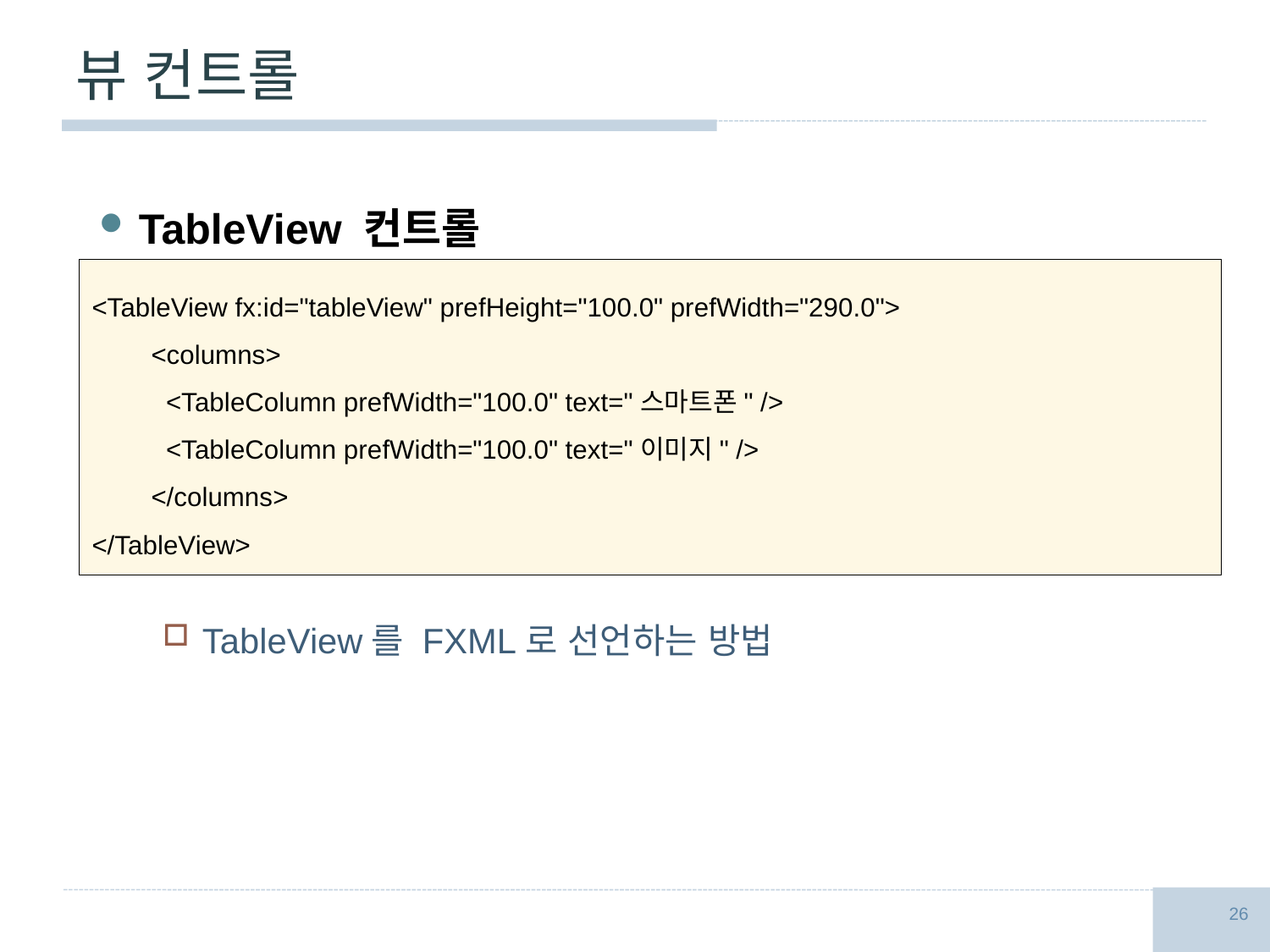

# 뷰 컨트롤
TableView 컨트롤

TableView를 FXML로 선언하는 방법

<TableView fx:id="tableView" prefHeight="100.0" prefWidth="290.0">
        <columns>
          <TableColumn prefWidth="100.0" text="스마트폰" />
          <TableColumn prefWidth="100.0" text="이미지" />
        </columns>
</TableView>